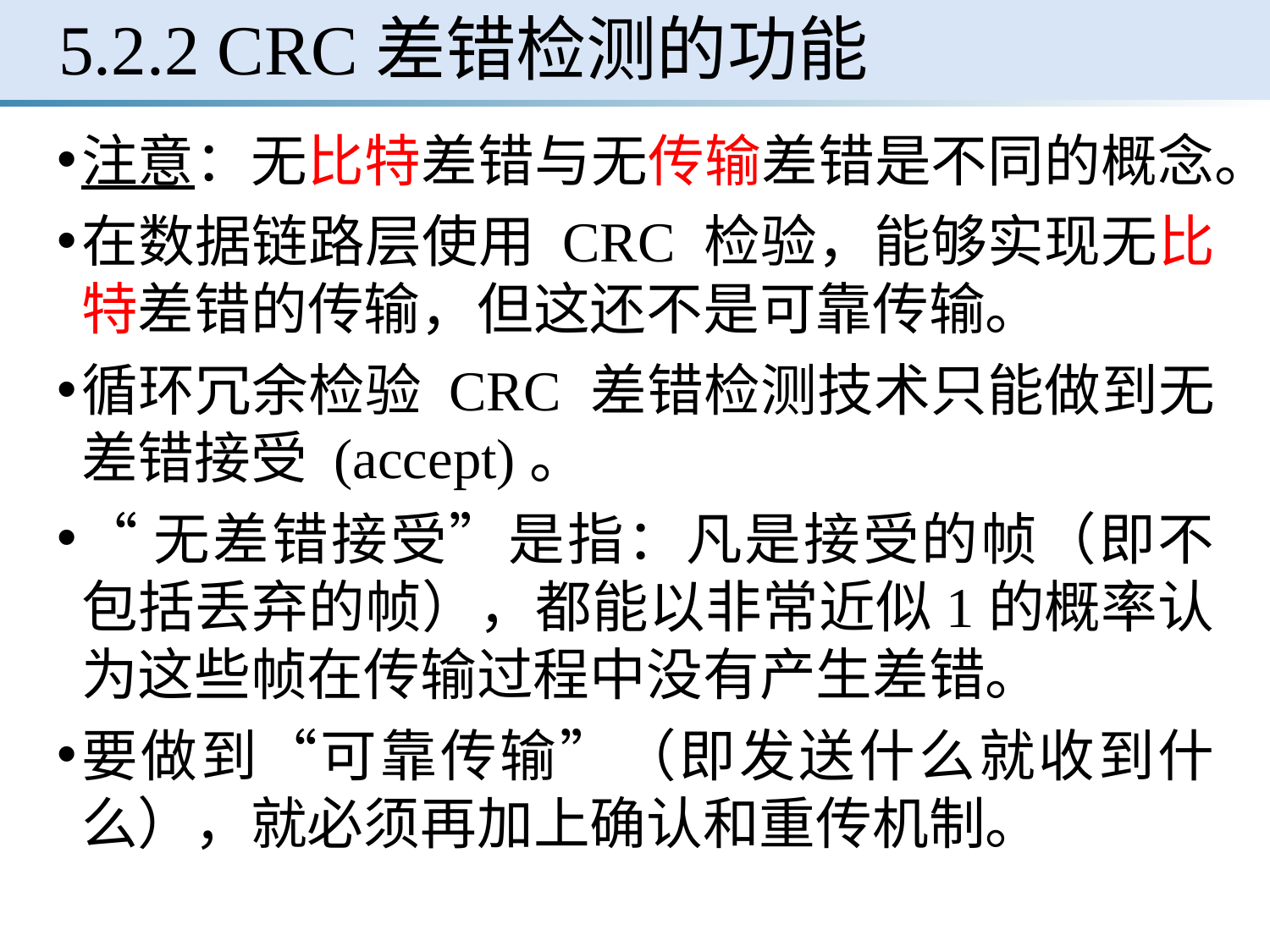

# 5.2.2 CRC差错检测的功能
注意：无比特差错与无传输差错是不同的概念。
在数据链路层使用 CRC 检验，能够实现无比特差错的传输，但这还不是可靠传输。
循环冗余检验 CRC 差错检测技术只能做到无差错接受 (accept)。
“无差错接受”是指：凡是接受的帧（即不包括丢弃的帧），都能以非常近似1的概率认为这些帧在传输过程中没有产生差错。
要做到“可靠传输”（即发送什么就收到什么），就必须再加上确认和重传机制。